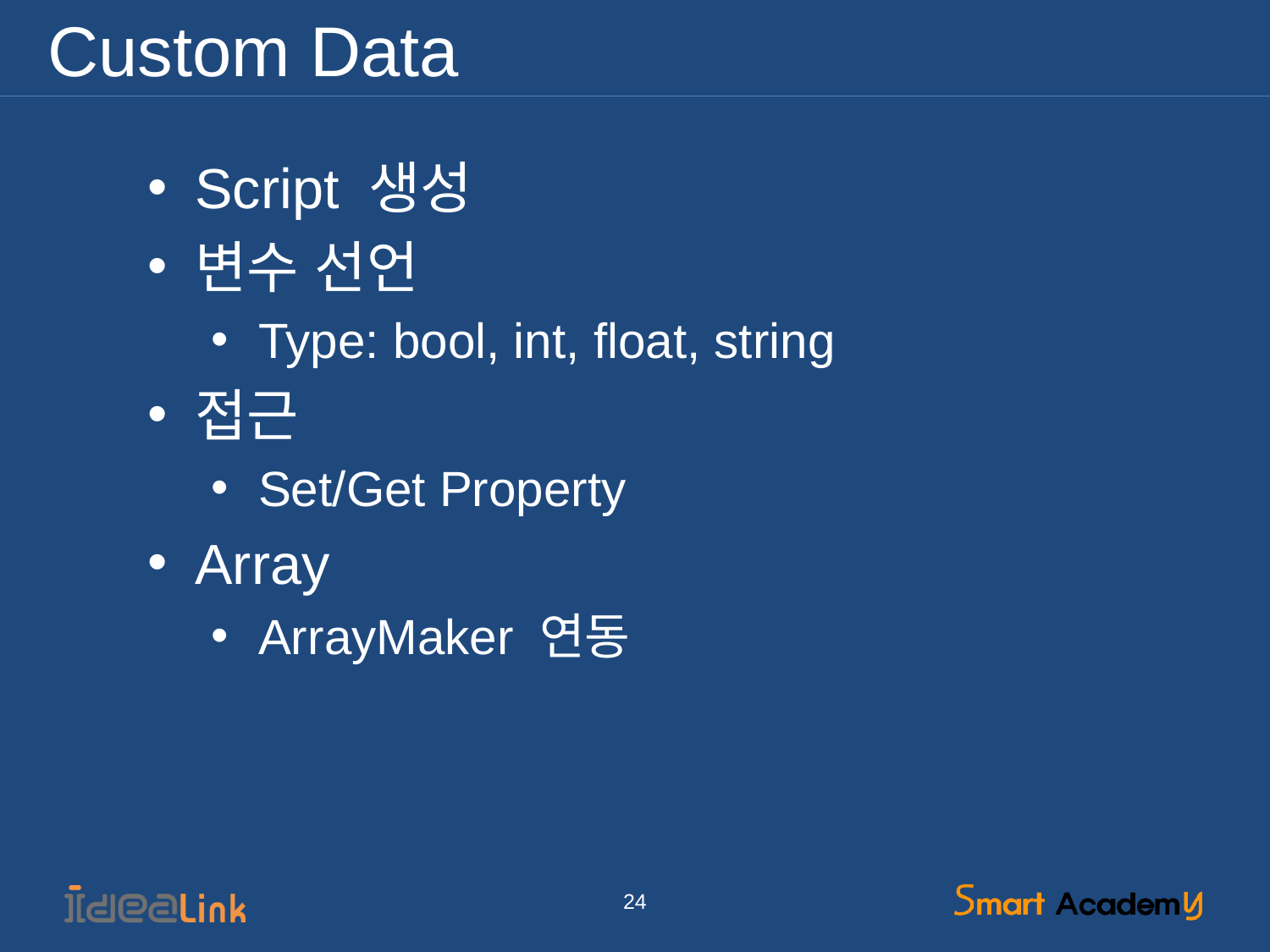

# Custom Data

Script 생성
변수 선언
Type: bool, int, float, string
접근
Set/Get Property
Array
ArrayMaker 연동
24